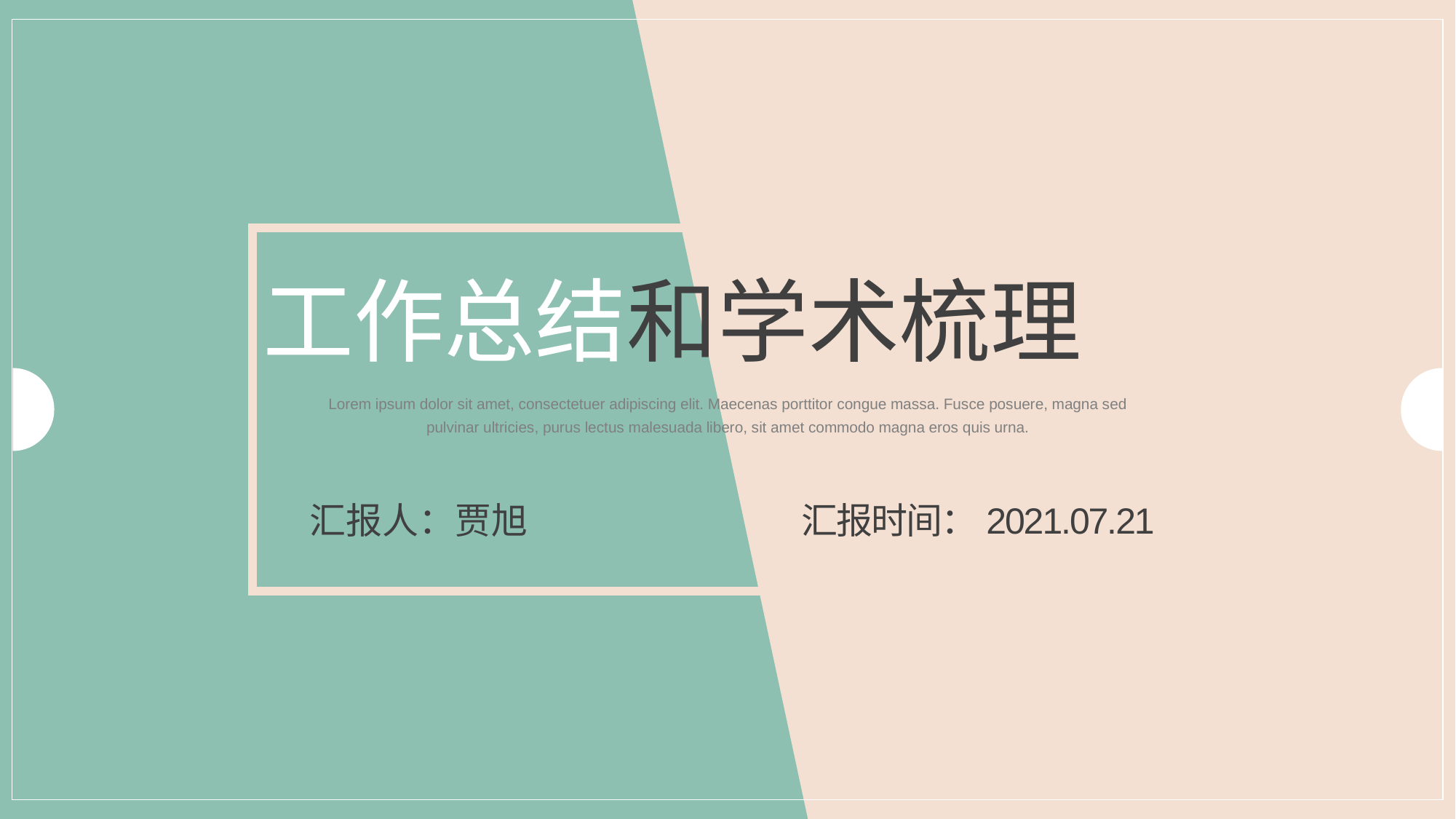

工作总结和学术梳理

Lorem ipsum dolor sit amet, consectetuer adipiscing elit. Maecenas porttitor congue massa. Fusce posuere, magna sed pulvinar ultricies, purus lectus malesuada libero, sit amet commodo magna eros quis urna.
汇报人：贾旭
汇报时间：2021.07.21